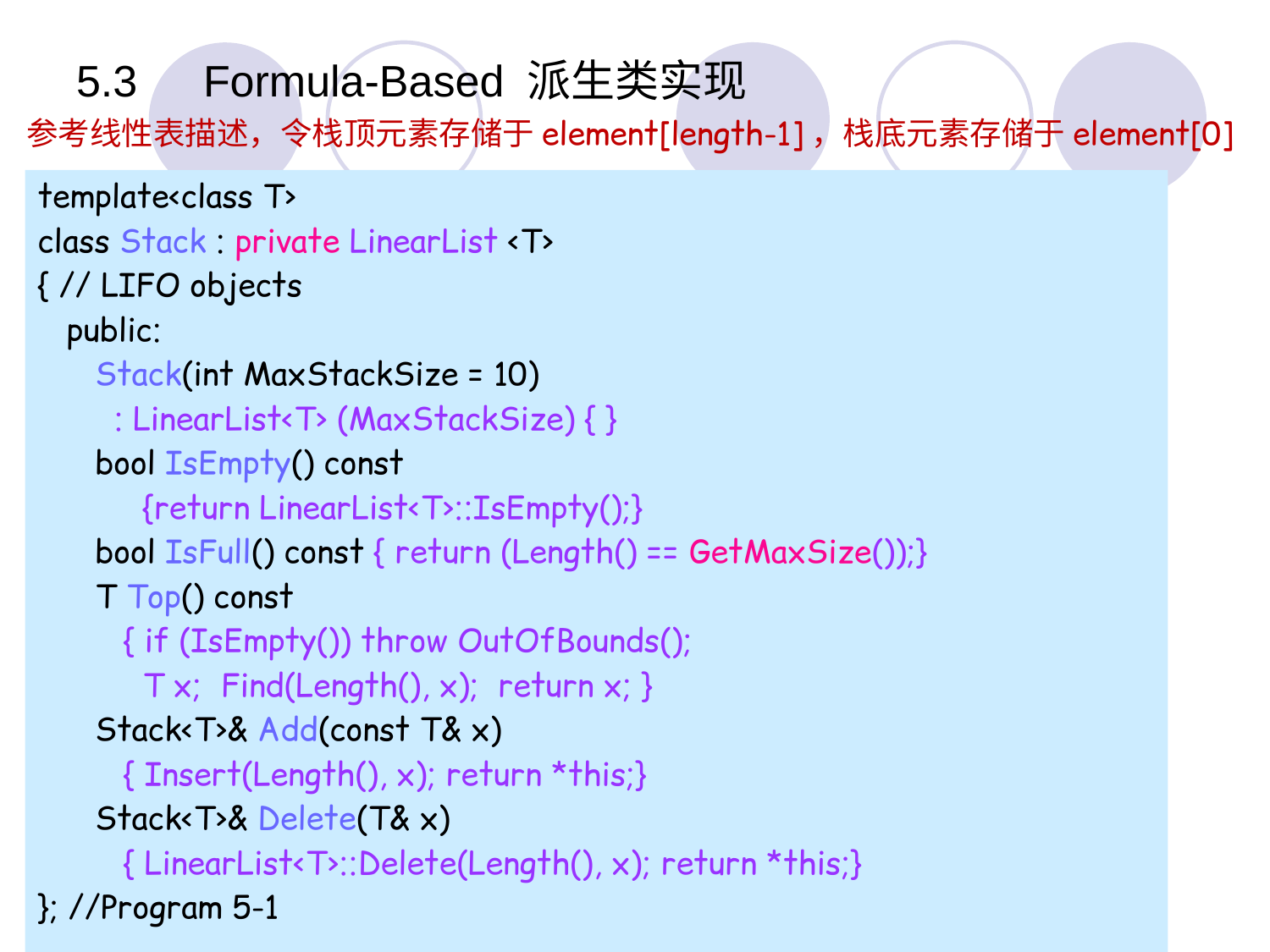

# 5.3	Formula-Based 派生类实现
参考线性表描述，令栈顶元素存储于element[length-1]，栈底元素存储于element[0]
template<class T>
class Stack : private LinearList <T>
{ // LIFO objects
   public:
      Stack(int MaxStackSize = 10)
        : LinearList<T> (MaxStackSize) { }
      bool IsEmpty() const
           {return LinearList<T>::IsEmpty();}
      bool IsFull() const { return (Length() == GetMaxSize());}
      T Top() const
         { if (IsEmpty()) throw OutOfBounds();
           T x;  Find(Length(), x);  return x; }
      Stack<T>& Add(const T& x)
         { Insert(Length(), x); return *this;}
      Stack<T>& Delete(T& x)
         { LinearList<T>::Delete(Length(), x); return *this;}
}; //Program 5-1

7